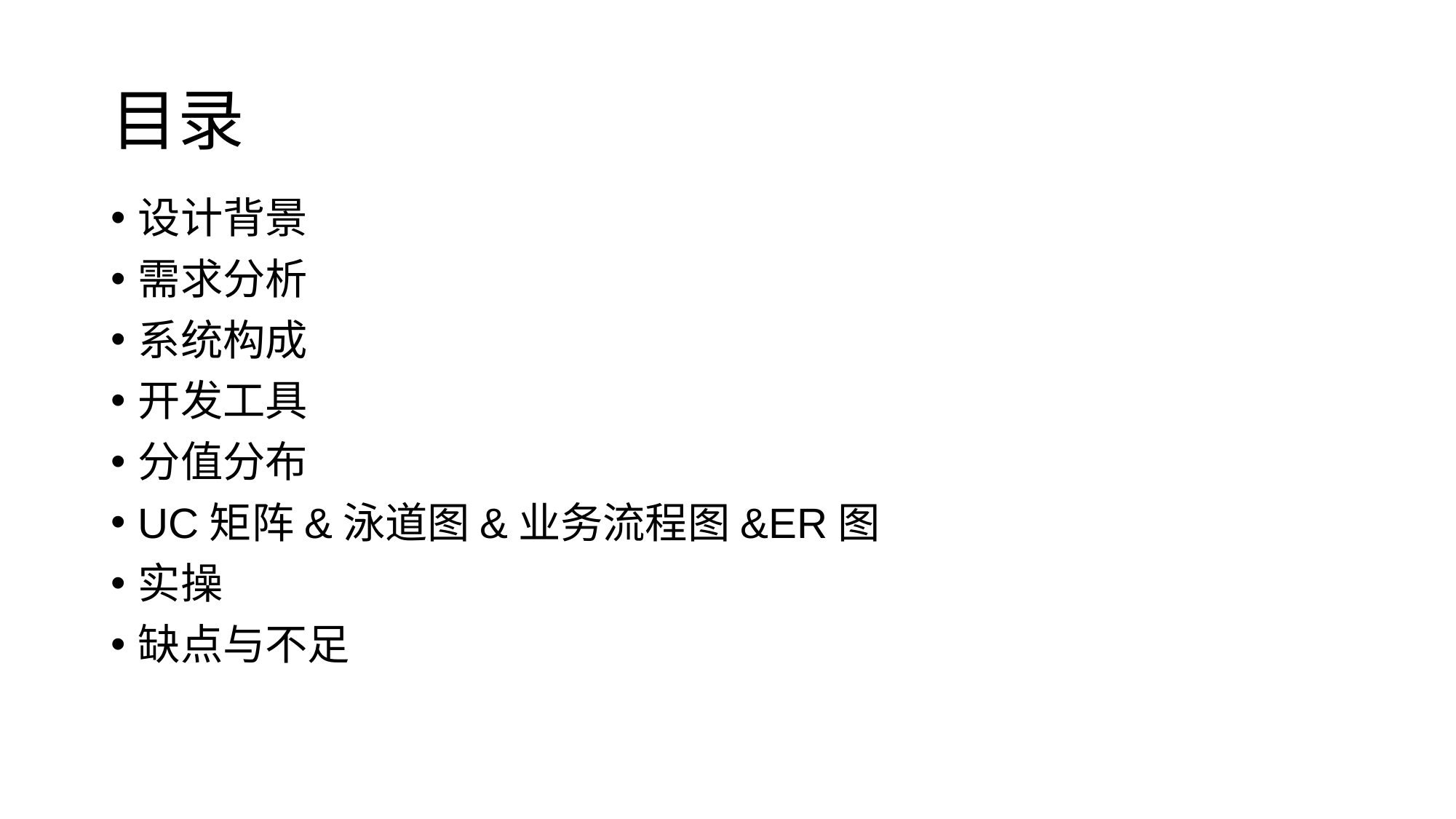

# 目录
设计背景
需求分析
系统构成
开发工具
分值分布
UC矩阵&泳道图&业务流程图&ER图
实操
缺点与不足